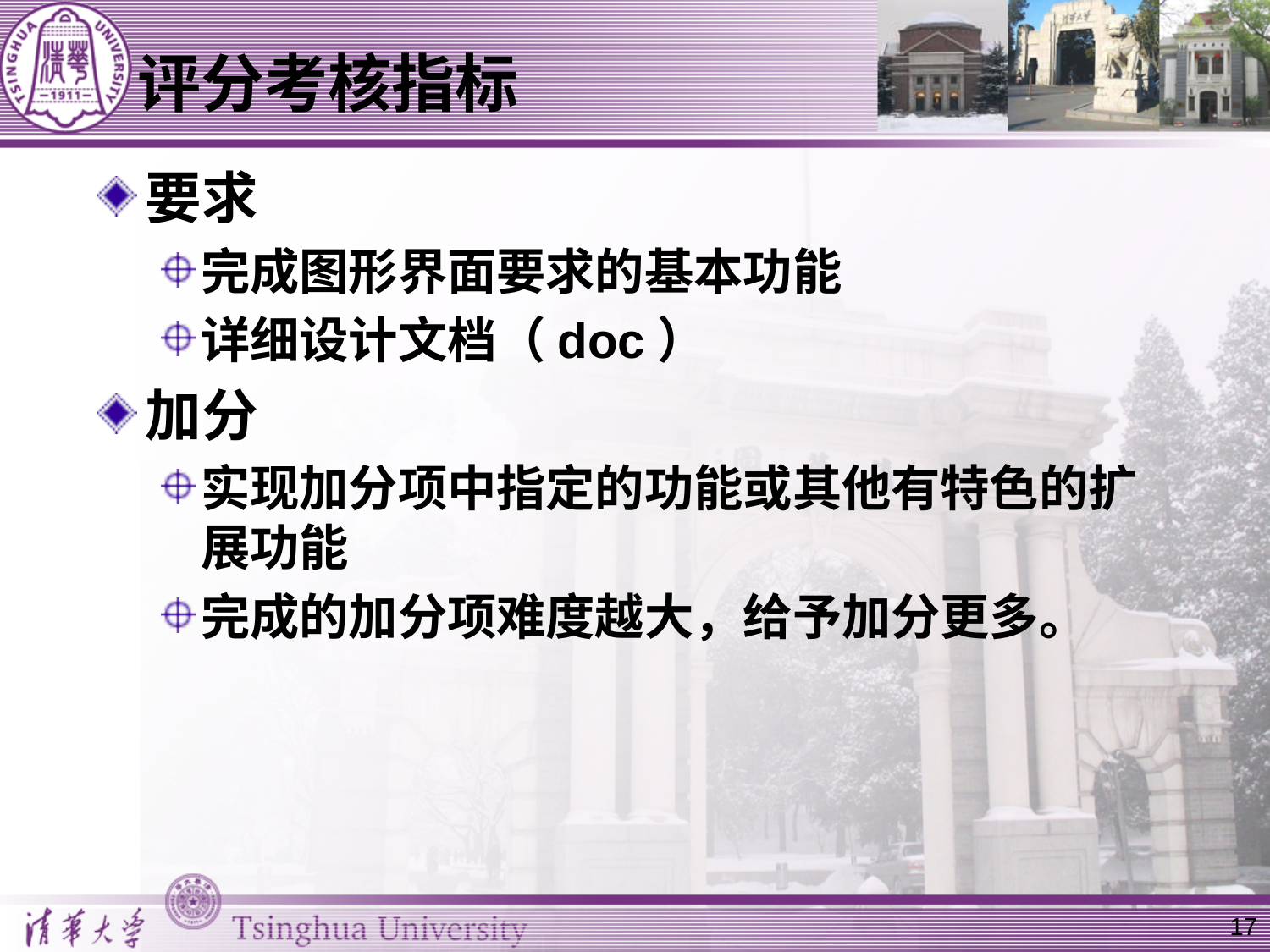

# 评分考核指标
要求
完成图形界面要求的基本功能
详细设计文档（doc）
加分
实现加分项中指定的功能或其他有特色的扩展功能
完成的加分项难度越大，给予加分更多。
17